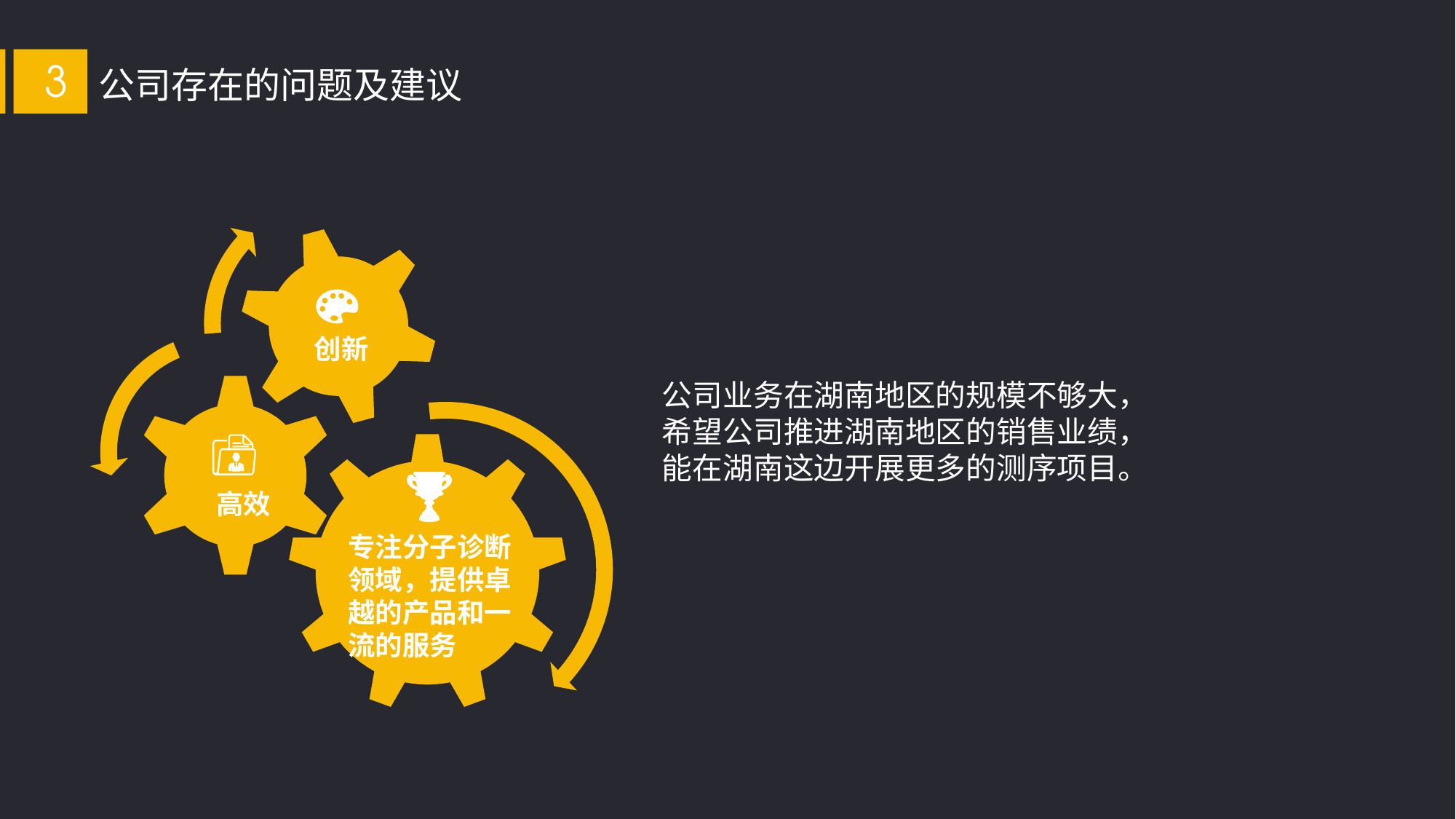

3
公司存在的问题及建议

创新
公司业务在湖南地区的规模不够大，希望公司推进湖南地区的销售业绩，
能在湖南这边开展更多的测序项目。

高效

专注分子诊断领域，提供卓越的产品和一流的服务